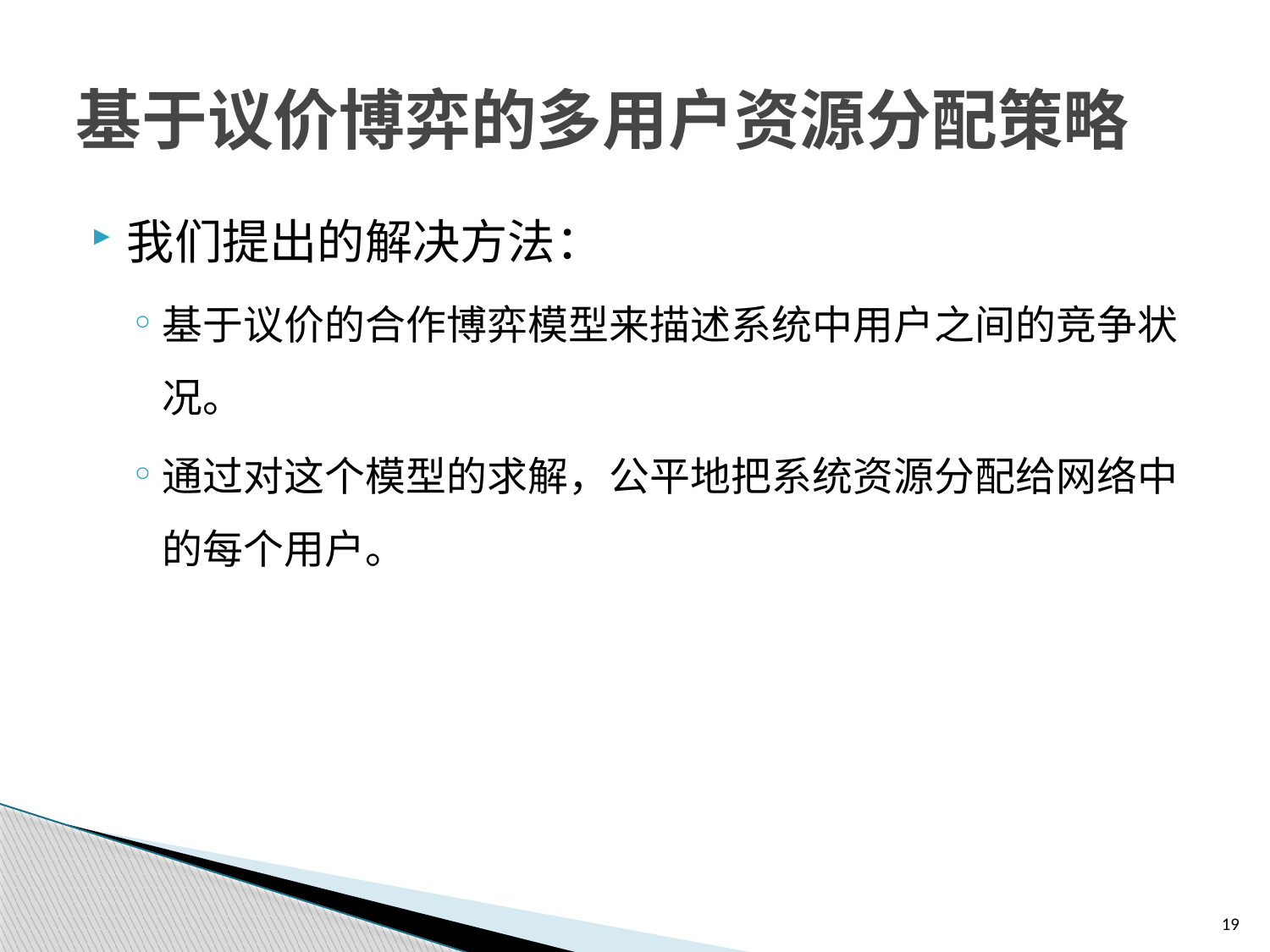

# 基于议价博弈的多用户资源分配策略
我们提出的解决方法：
基于议价的合作博弈模型来描述系统中用户之间的竞争状况。
通过对这个模型的求解，公平地把系统资源分配给网络中的每个用户。

19